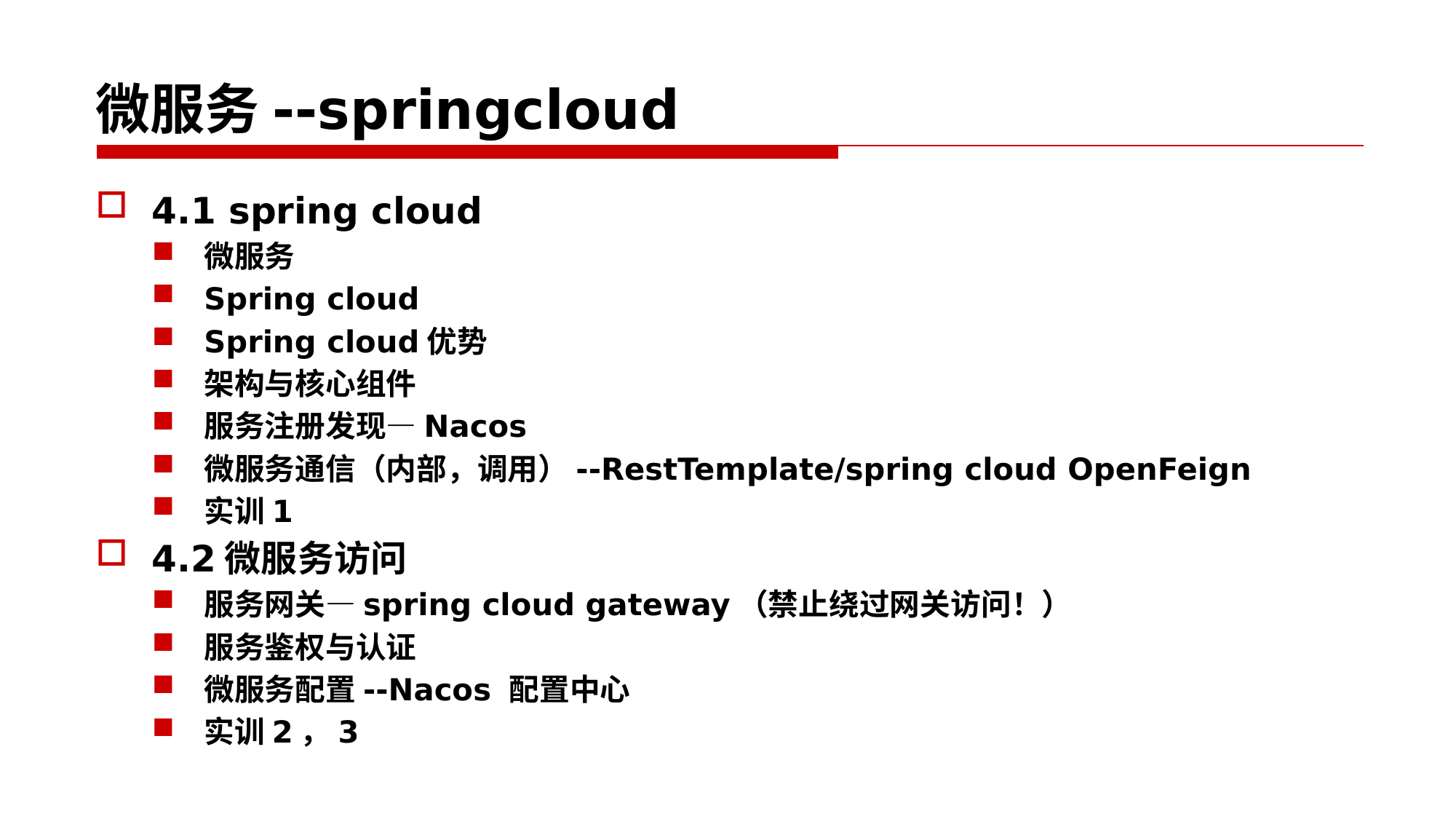

# 微服务--springcloud
4.1 spring cloud
微服务
Spring cloud
Spring cloud优势
架构与核心组件
服务注册发现—Nacos
微服务通信（内部，调用）--RestTemplate/spring cloud OpenFeign
实训1
4.2微服务访问
服务网关—spring cloud gateway（禁止绕过网关访问！）
服务鉴权与认证
微服务配置--Nacos 配置中心
实训2，3